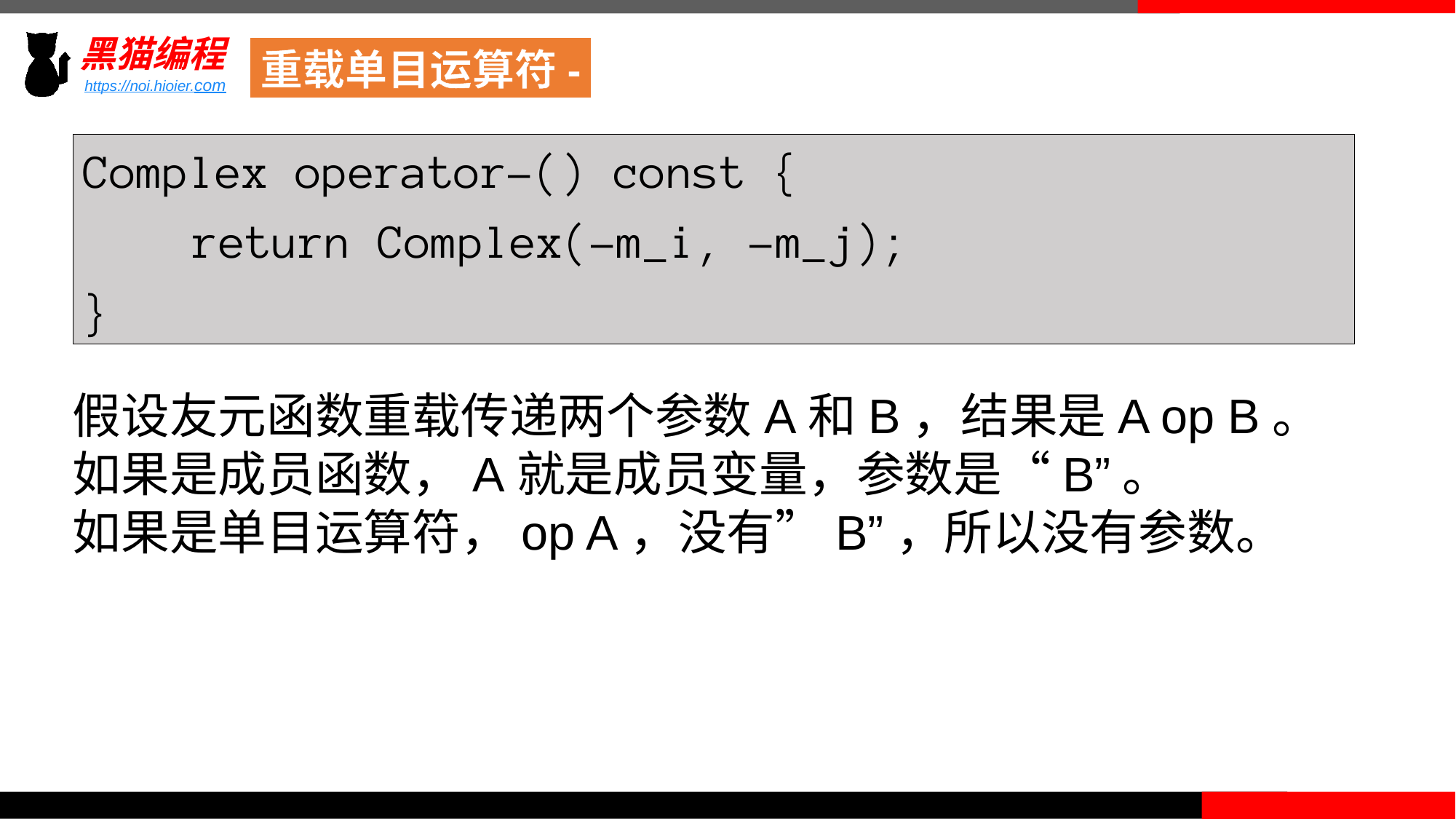

重载单目运算符-
Complex operator-() const {
	return Complex(-m_i, -m_j);
}
假设友元函数重载传递两个参数A和B，结果是A op B。
如果是成员函数，A就是成员变量，参数是“B”。
如果是单目运算符，op A，没有”B”，所以没有参数。